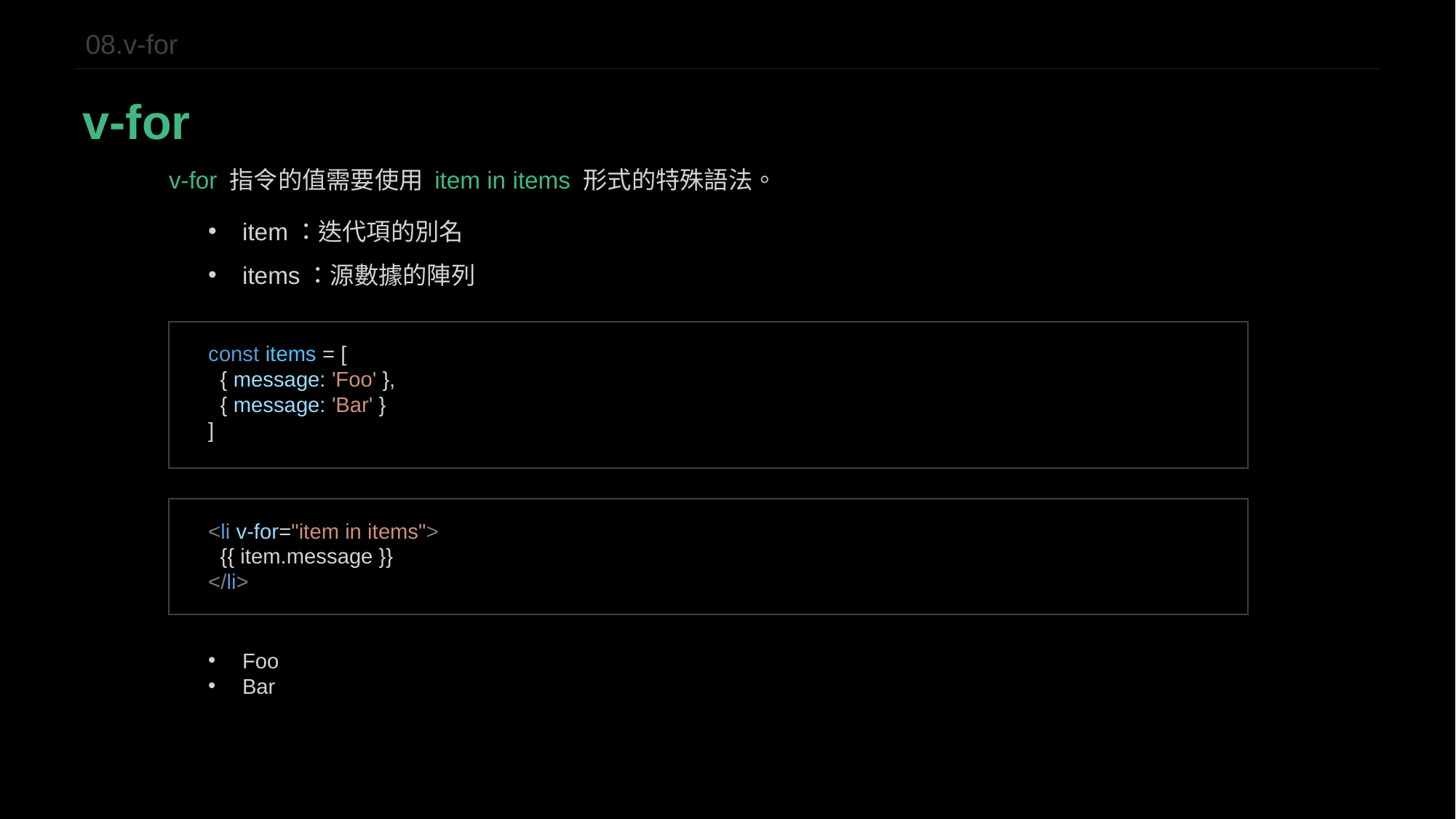

08.v-for
v-for
v-for 指令的值需要使用 item in items 形式的特殊語法。
item：迭代項的別名
items：源數據的陣列

const items = [
  { message: 'Foo' },
  { message: 'Bar' }
]

<li v-for="item in items">
  {{ item.message }}
</li>
Foo
Bar